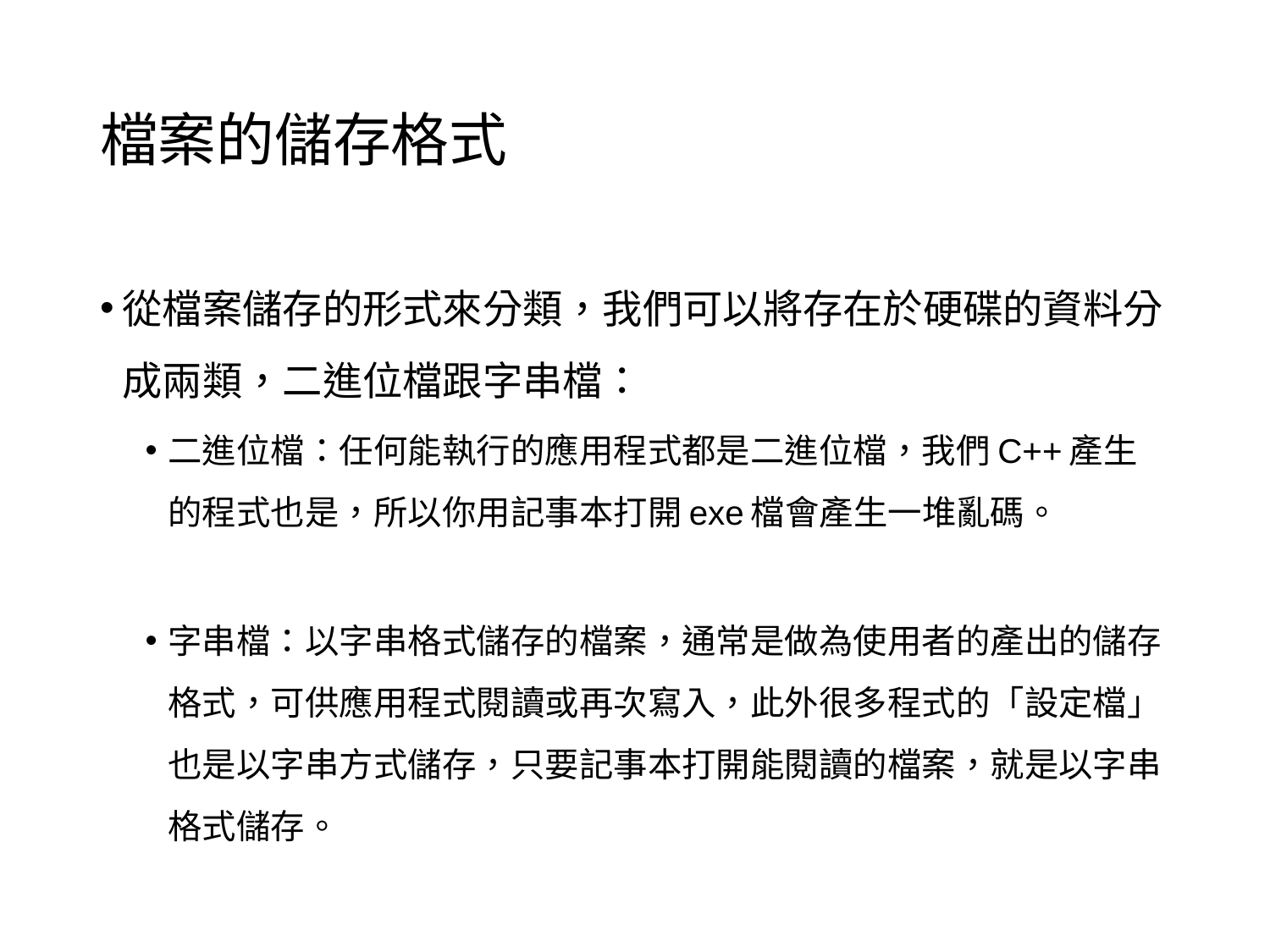

# 檔案的儲存格式
從檔案儲存的形式來分類，我們可以將存在於硬碟的資料分成兩類，二進位檔跟字串檔：
二進位檔：任何能執行的應用程式都是二進位檔，我們C++產生的程式也是，所以你用記事本打開exe檔會產生一堆亂碼。
字串檔：以字串格式儲存的檔案，通常是做為使用者的產出的儲存格式，可供應用程式閱讀或再次寫入，此外很多程式的「設定檔」也是以字串方式儲存，只要記事本打開能閱讀的檔案，就是以字串格式儲存。